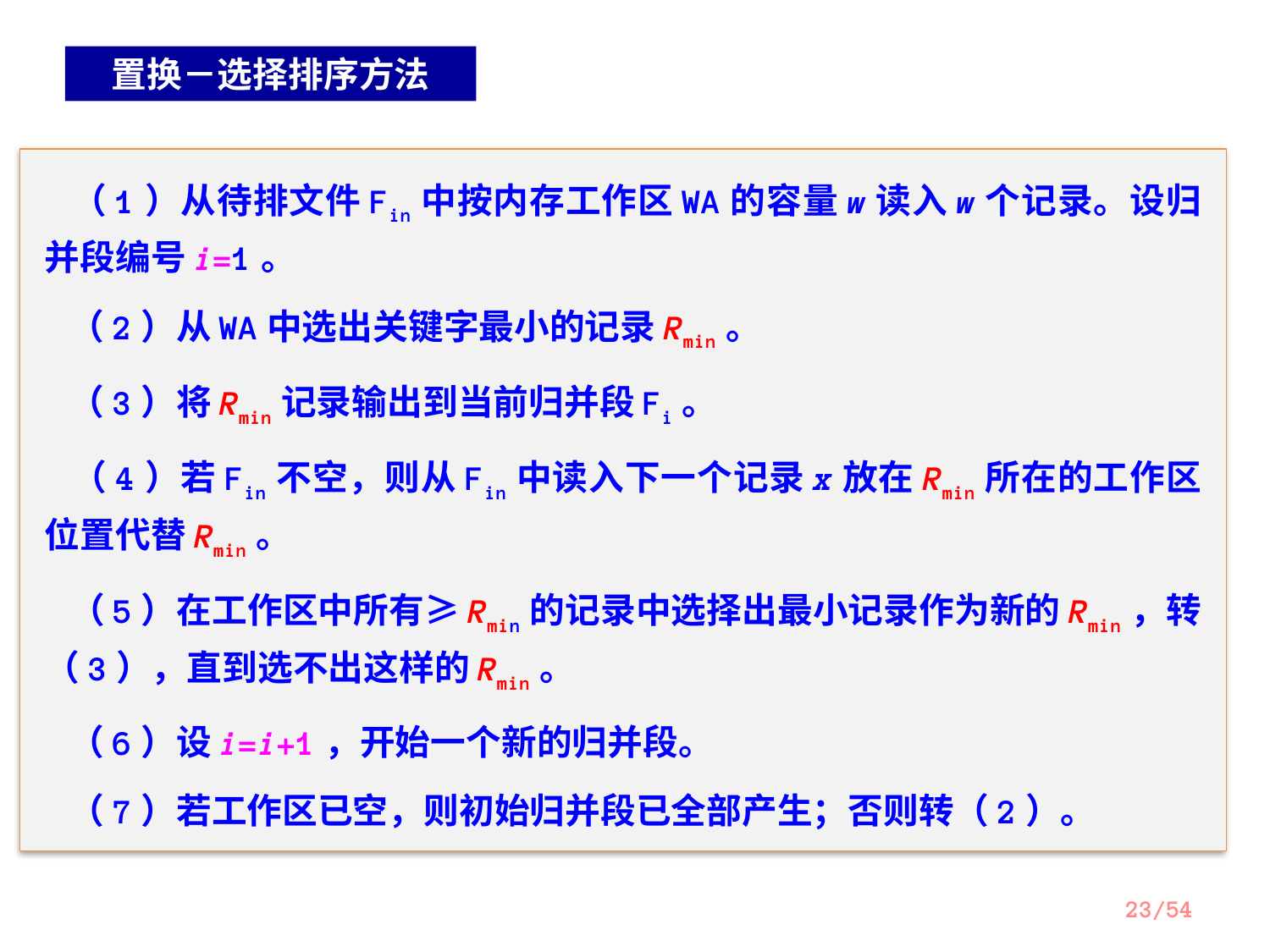

置换－选择排序方法
  （1）从待排文件Fin中按内存工作区WA的容量w读入w个记录。设归并段编号i=1。
  （2）从WA中选出关键字最小的记录Rmin。
  （3）将Rmin记录输出到当前归并段Fi。
  （4）若Fin不空，则从Fin中读入下一个记录x放在Rmin所在的工作区位置代替Rmin。
  （5）在工作区中所有≥Rmin的记录中选择出最小记录作为新的Rmin，转（3），直到选不出这样的Rmin。
  （6）设i=i+1，开始一个新的归并段。
  （7）若工作区已空，则初始归并段已全部产生；否则转（2）。
23/54